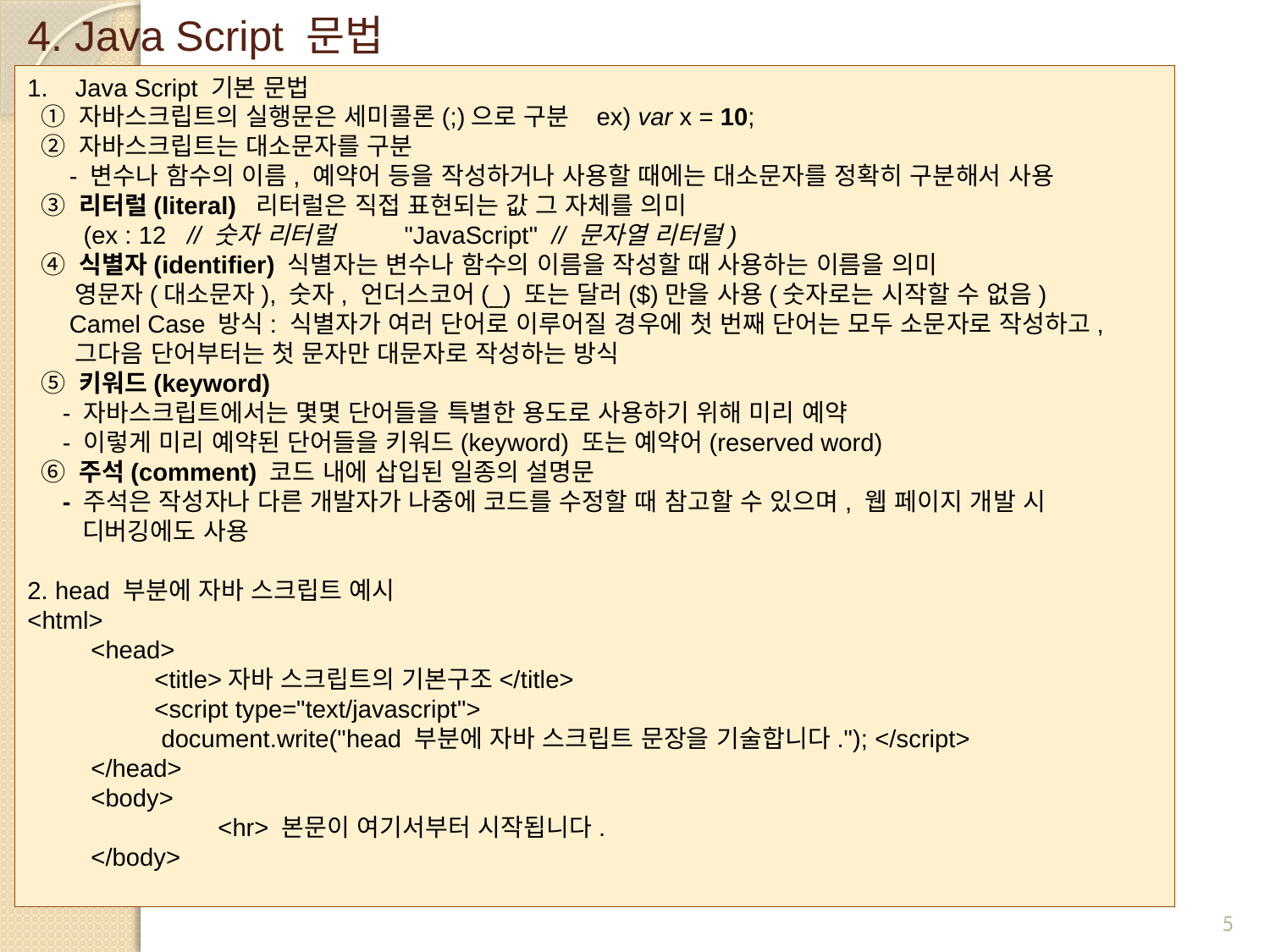

# 4. Java Script 문법
Java Script 기본 문법
  ① 자바스크립트의 실행문은 세미콜론(;)으로 구분   ex) var x = 10;
  ② 자바스크립트는 대소문자를 구분
      - 변수나 함수의 이름, 예약어 등을 작성하거나 사용할 때에는 대소문자를 정확히 구분해서 사용
  ③ 리터럴(literal)  리터럴은 직접 표현되는 값 그 자체를 의미
        (ex : 12   // 숫자 리터럴         "JavaScript"  // 문자열 리터럴)
  ④ 식별자(identifier) 식별자는 변수나 함수의 이름을 작성할 때 사용하는 이름을 의미
      영문자(대소문자), 숫자, 언더스코어(_) 또는 달러($)만을 사용(숫자로는 시작할 수 없음)
      Camel Case 방식: 식별자가 여러 단어로 이루어질 경우에 첫 번째 단어는 모두 소문자로 작성하고,
      그다음 단어부터는 첫 문자만 대문자로 작성하는 방식
  ⑤ 키워드(keyword)
     - 자바스크립트에서는 몇몇 단어들을 특별한 용도로 사용하기 위해 미리 예약
     - 이렇게 미리 예약된 단어들을 키워드(keyword) 또는 예약어(reserved word)
  ⑥ 주석(comment) 코드 내에 삽입된 일종의 설명문
     - 주석은 작성자나 다른 개발자가 나중에 코드를 수정할 때 참고할 수 있으며, 웹 페이지 개발 시
       디버깅에도 사용

2. head 부분에 자바 스크립트 예시
<html>
<head>
<title>자바 스크립트의 기본구조</title>
<script type="text/javascript">
 document.write("head 부분에 자바 스크립트 문장을 기술합니다."); </script>
</head>
<body>
	<hr> 본문이 여기서부터 시작됩니다.
</body>

5